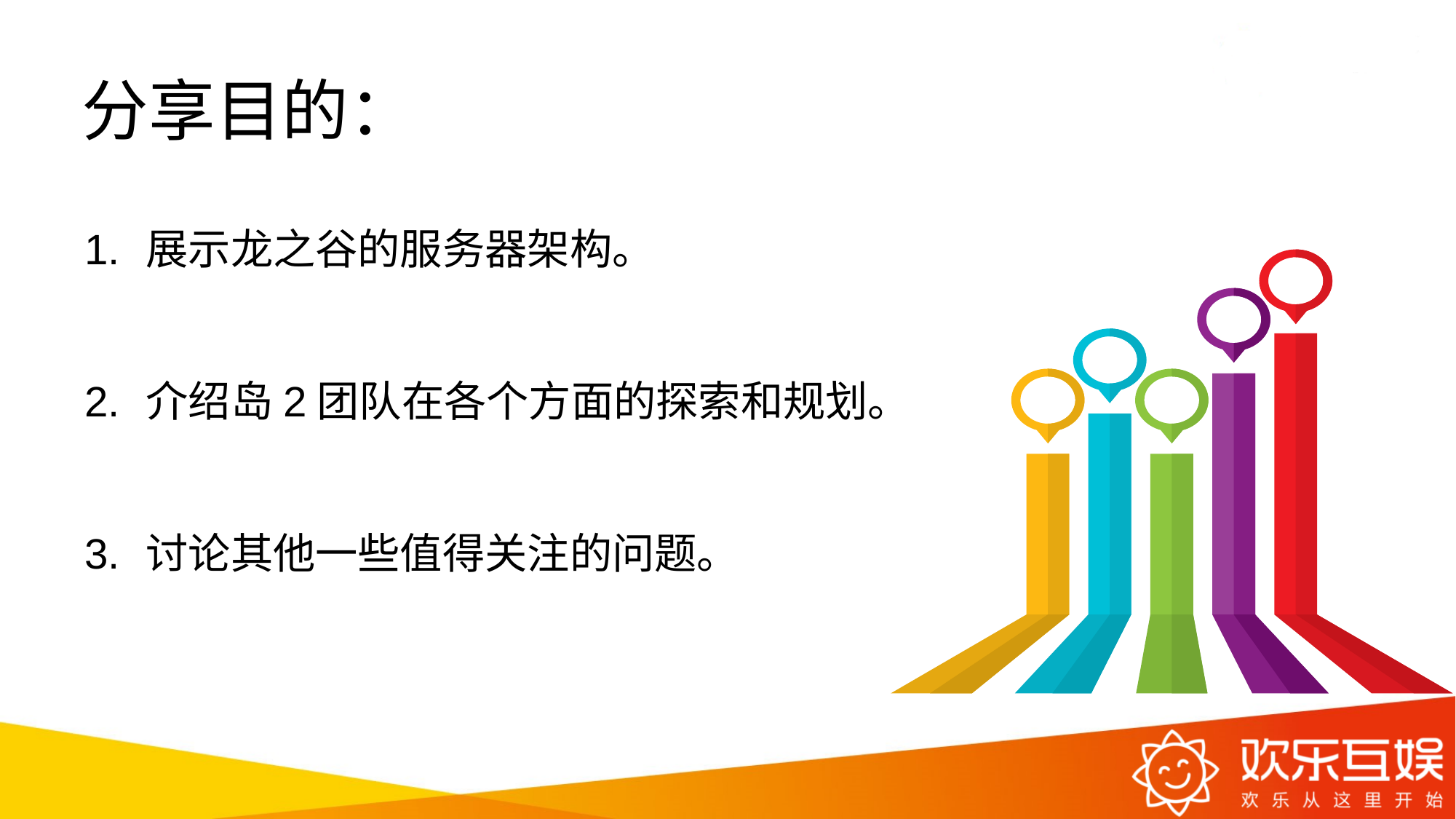

# 分享目的：
展示龙之谷的服务器架构。

介绍岛2团队在各个方面的探索和规划。

讨论其他一些值得关注的问题。